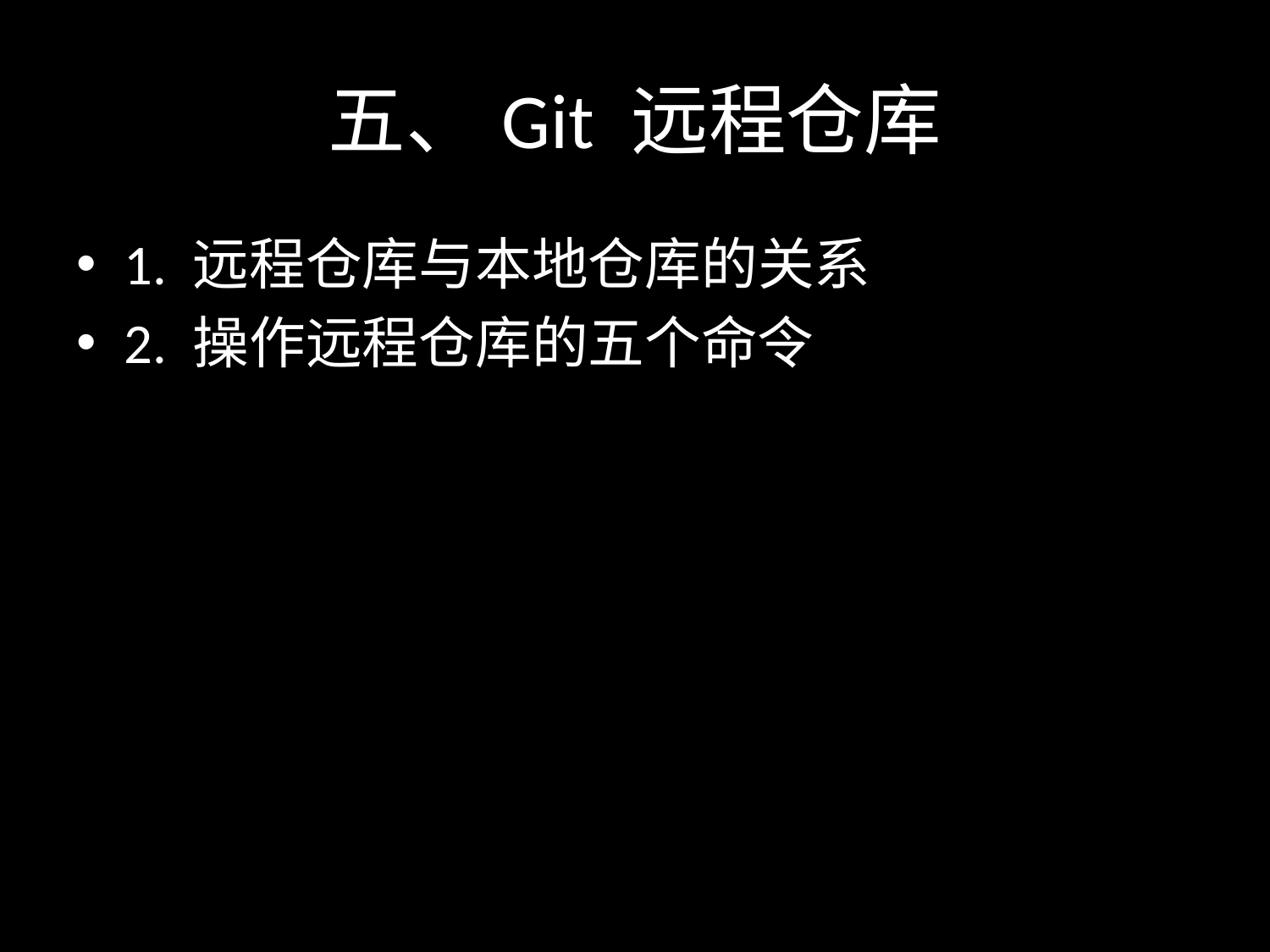

# 五、Git 远程仓库
1. 远程仓库与本地仓库的关系
2. 操作远程仓库的五个命令